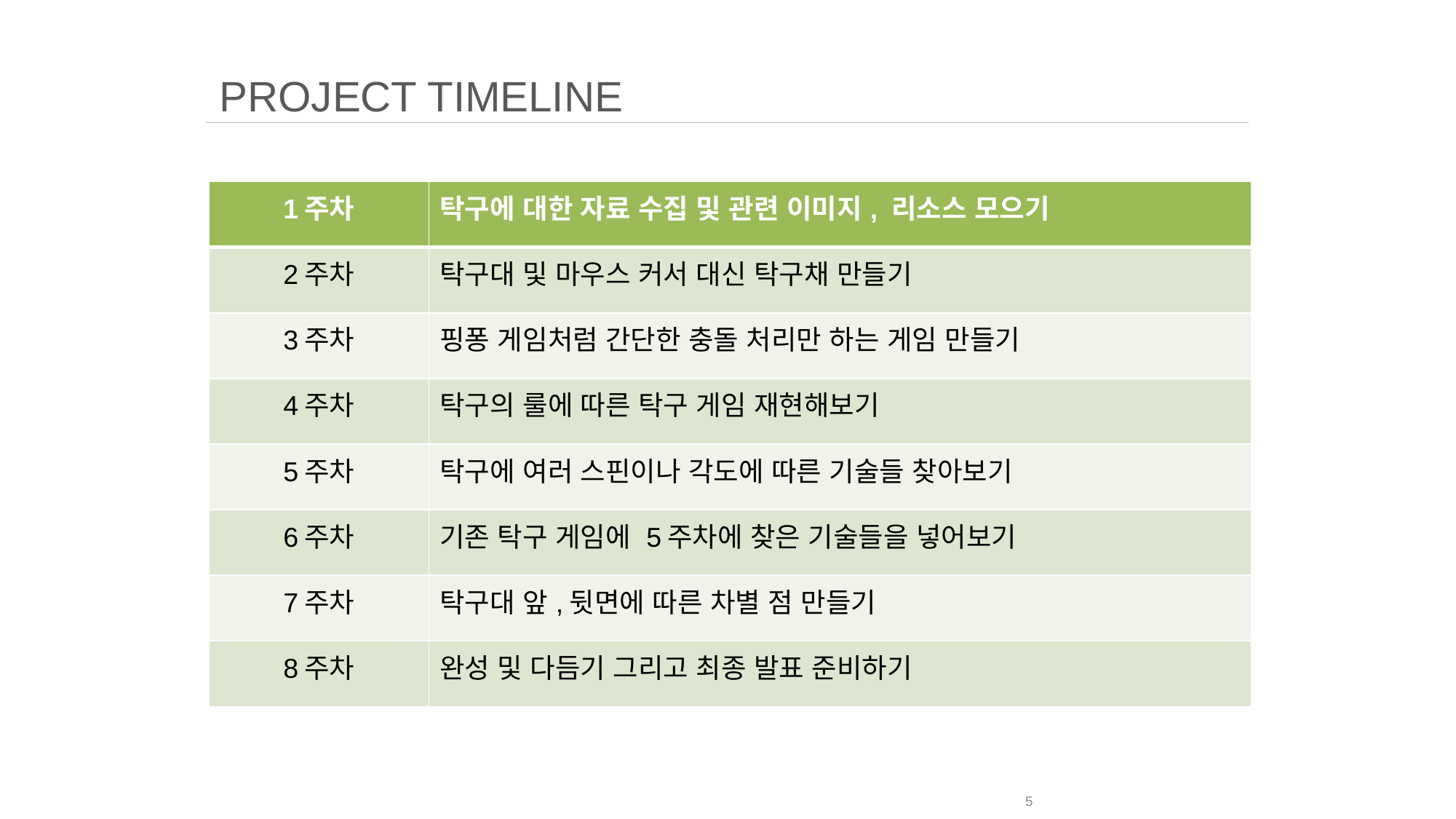

PROJECT TIMELINE
| 1주차 | 탁구에 대한 자료 수집 및 관련 이미지, 리소스 모으기 |
| --- | --- |
| 2주차 | 탁구대 및 마우스 커서 대신 탁구채 만들기 |
| 3주차 | 핑퐁 게임처럼 간단한 충돌 처리만 하는 게임 만들기 |
| 4주차 | 탁구의 룰에 따른 탁구 게임 재현해보기 |
| 5주차 | 탁구에 여러 스핀이나 각도에 따른 기술들 찾아보기 |
| 6주차 | 기존 탁구 게임에 5주차에 찾은 기술들을 넣어보기 |
| 7주차 | 탁구대 앞,뒷면에 따른 차별 점 만들기 |
| 8주차 | 완성 및 다듬기 그리고 최종 발표 준비하기 |
5